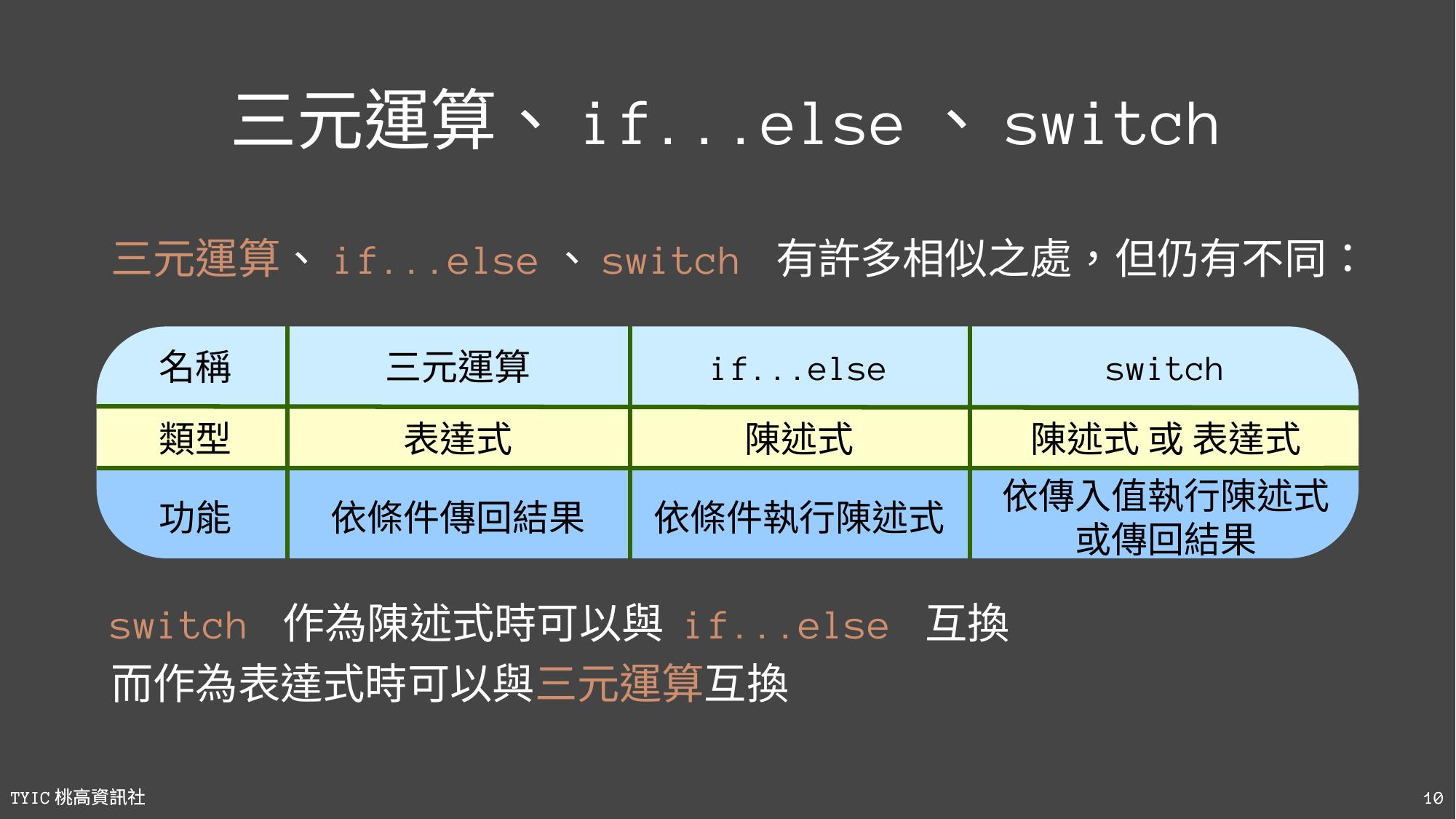

# 三元運算、if...else、switch
三元運算、if...else、switch 有許多相似之處，但仍有不同：

名稱
三元運算
if...else
switch

類型
表達式
陳述式
陳述式 或 表達式

依傳入值執行陳述式
或傳回結果
功能
依條件傳回結果
依條件執行陳述式
switch 作為陳述式時可以與 if...else 互換
而作為表達式時可以與三元運算互換